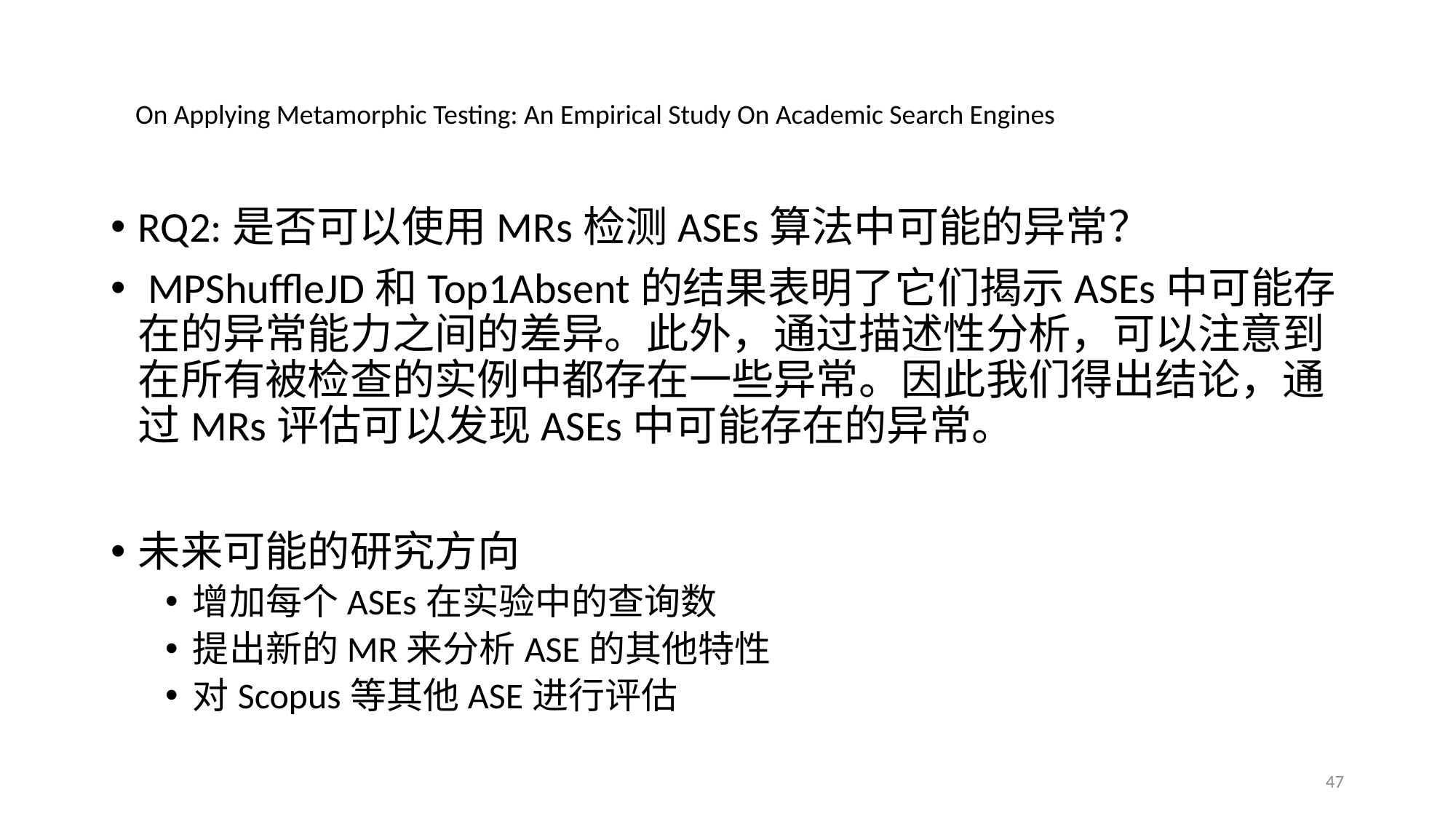

On Applying Metamorphic Testing: An Empirical Study On Academic Search Engines
RQ2:是否可以使用MRs检测ASEs算法中可能的异常？
 MPShuffleJD和Top1Absent的结果表明了它们揭示ASEs中可能存在的异常能力之间的差异。此外，通过描述性分析，可以注意到在所有被检查的实例中都存在一些异常。因此我们得出结论，通过MRs评估可以发现ASEs中可能存在的异常。
未来可能的研究方向
增加每个ASEs在实验中的查询数
提出新的MR来分析ASE的其他特性
对Scopus等其他ASE进行评估

47